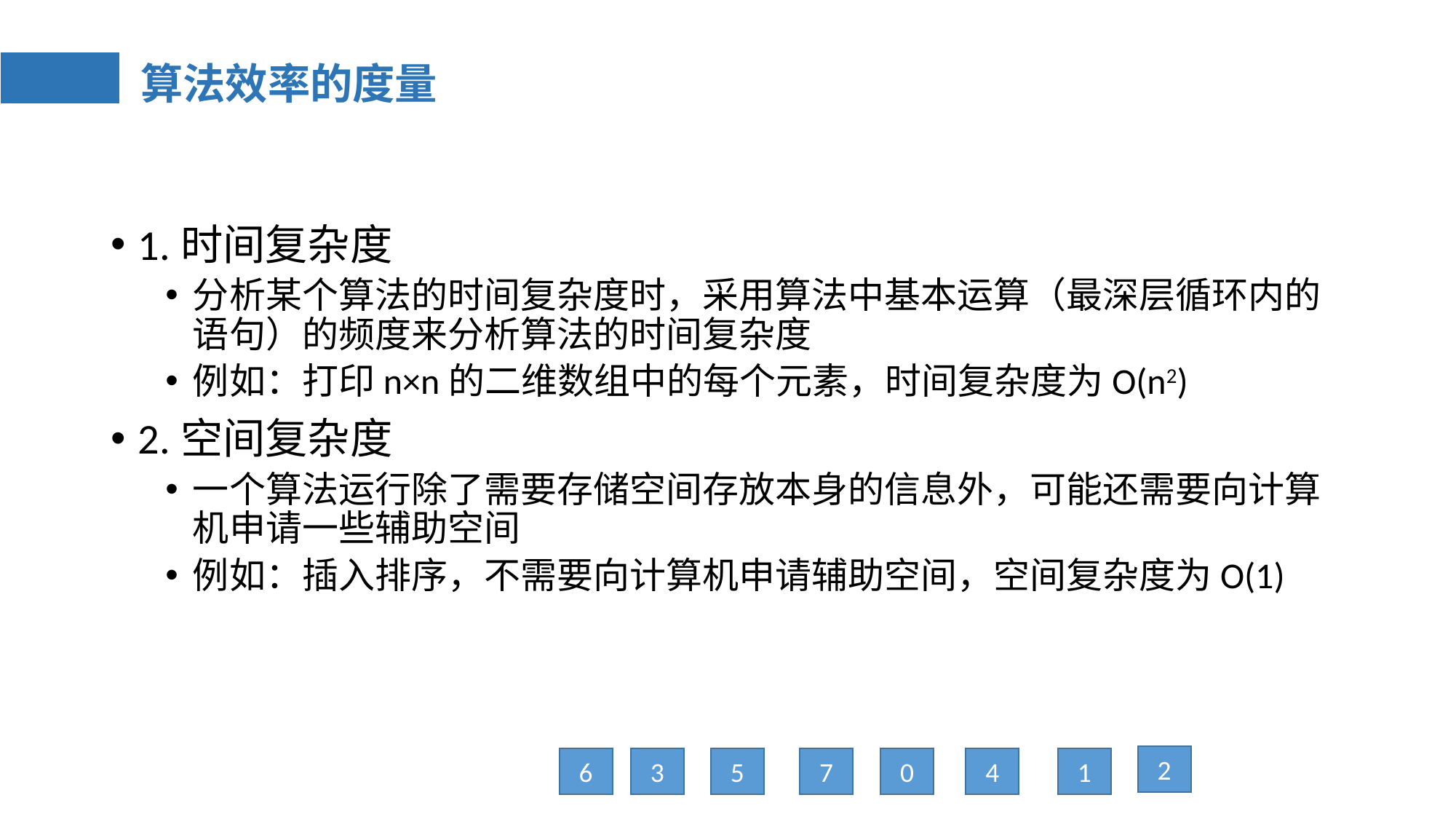

# 算法效率的度量
1.时间复杂度
分析某个算法的时间复杂度时，采用算法中基本运算（最深层循环内的语句）的频度来分析算法的时间复杂度
例如：打印n×n的二维数组中的每个元素，时间复杂度为O(n2)
2.空间复杂度
一个算法运行除了需要存储空间存放本身的信息外，可能还需要向计算机申请一些辅助空间
例如：插入排序，不需要向计算机申请辅助空间，空间复杂度为O(1)
2
6
3
5
7
0
4
1
2